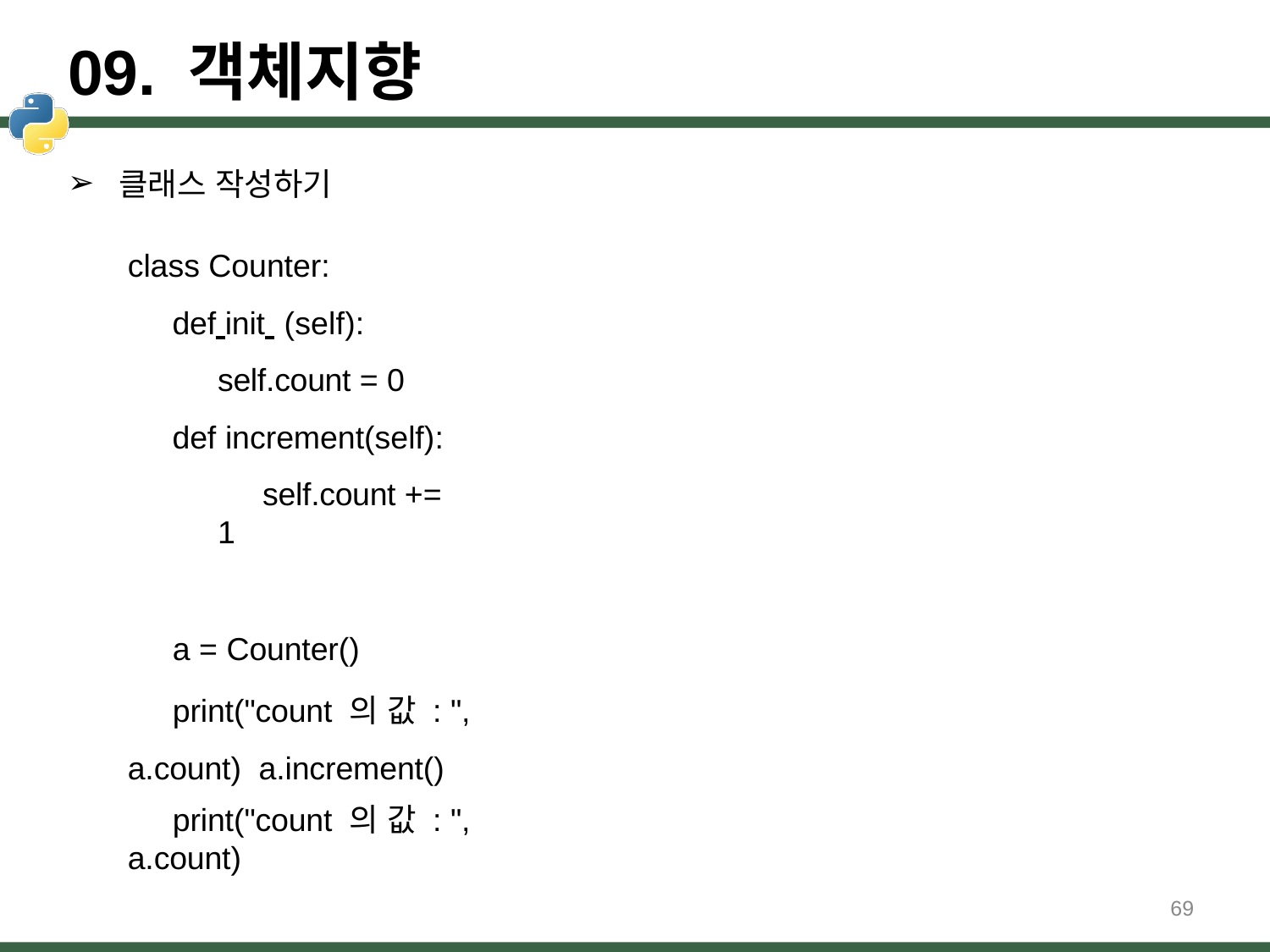

# 09. 객체지향

클래스 작성하기

class Counter:
def init (self):
self.count = 0  def increment(self):
self.count += 1

a = Counter()
print("count 의 값 : ", a.count)  a.increment()
print("count 의 값 : ", a.count)
69